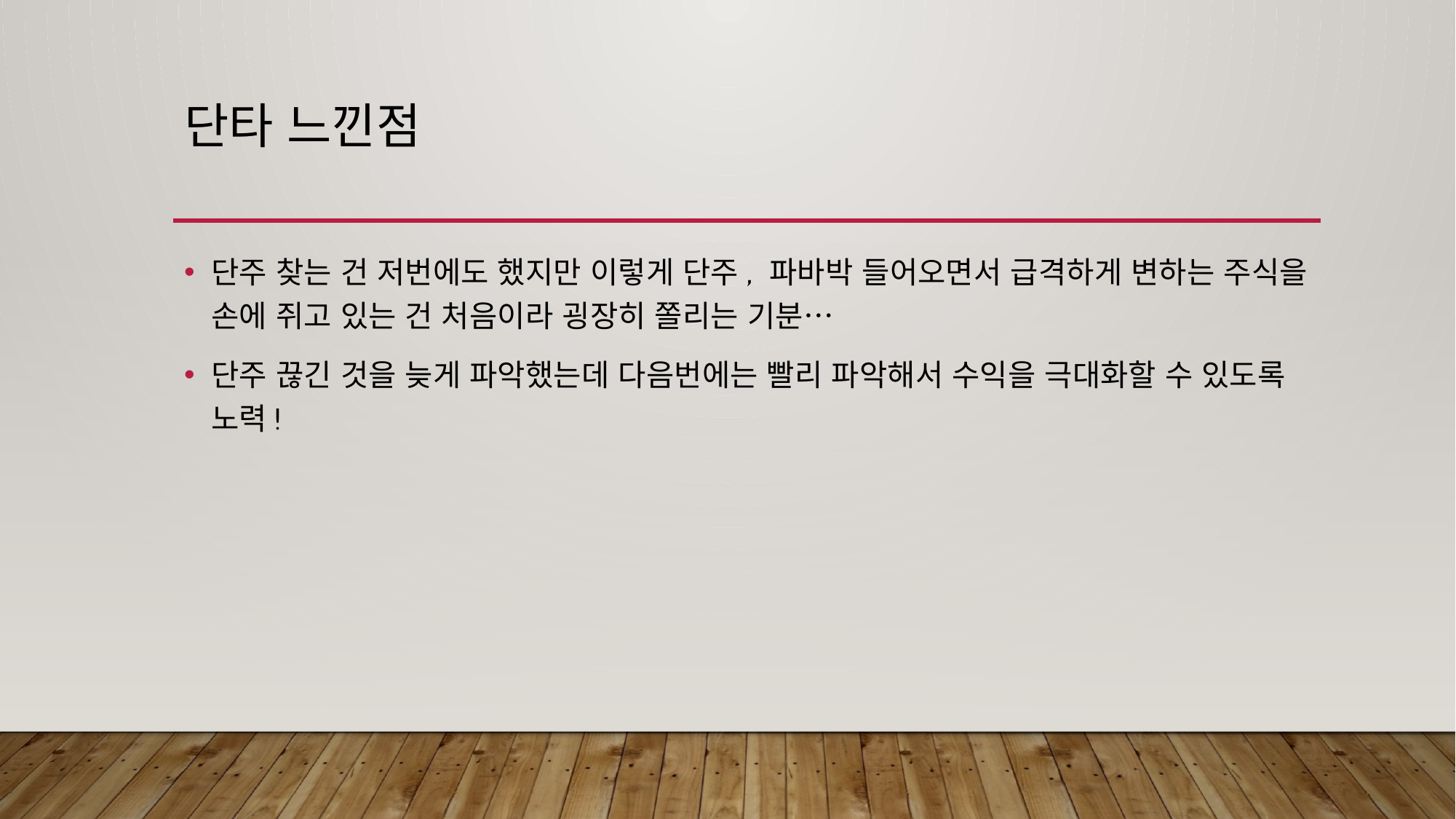

# 단타 느낀점
단주 찾는 건 저번에도 했지만 이렇게 단주, 파바박 들어오면서 급격하게 변하는 주식을 손에 쥐고 있는 건 처음이라 굉장히 쫄리는 기분…
단주 끊긴 것을 늦게 파악했는데 다음번에는 빨리 파악해서 수익을 극대화할 수 있도록 노력!